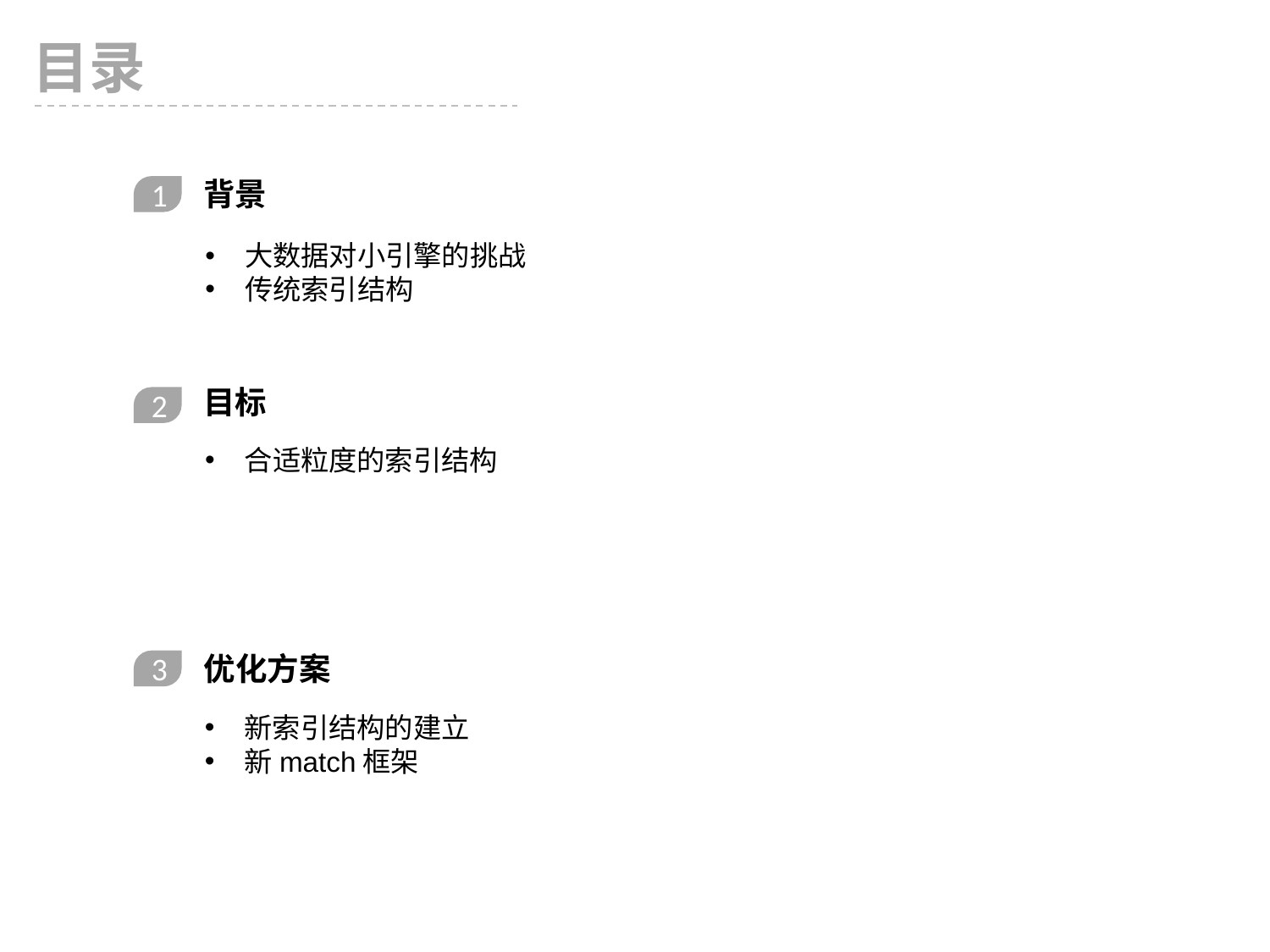

目录
背景
1
大数据对小引擎的挑战
传统索引结构

目标
2
合适粒度的索引结构
优化方案
3
新索引结构的建立
新match框架